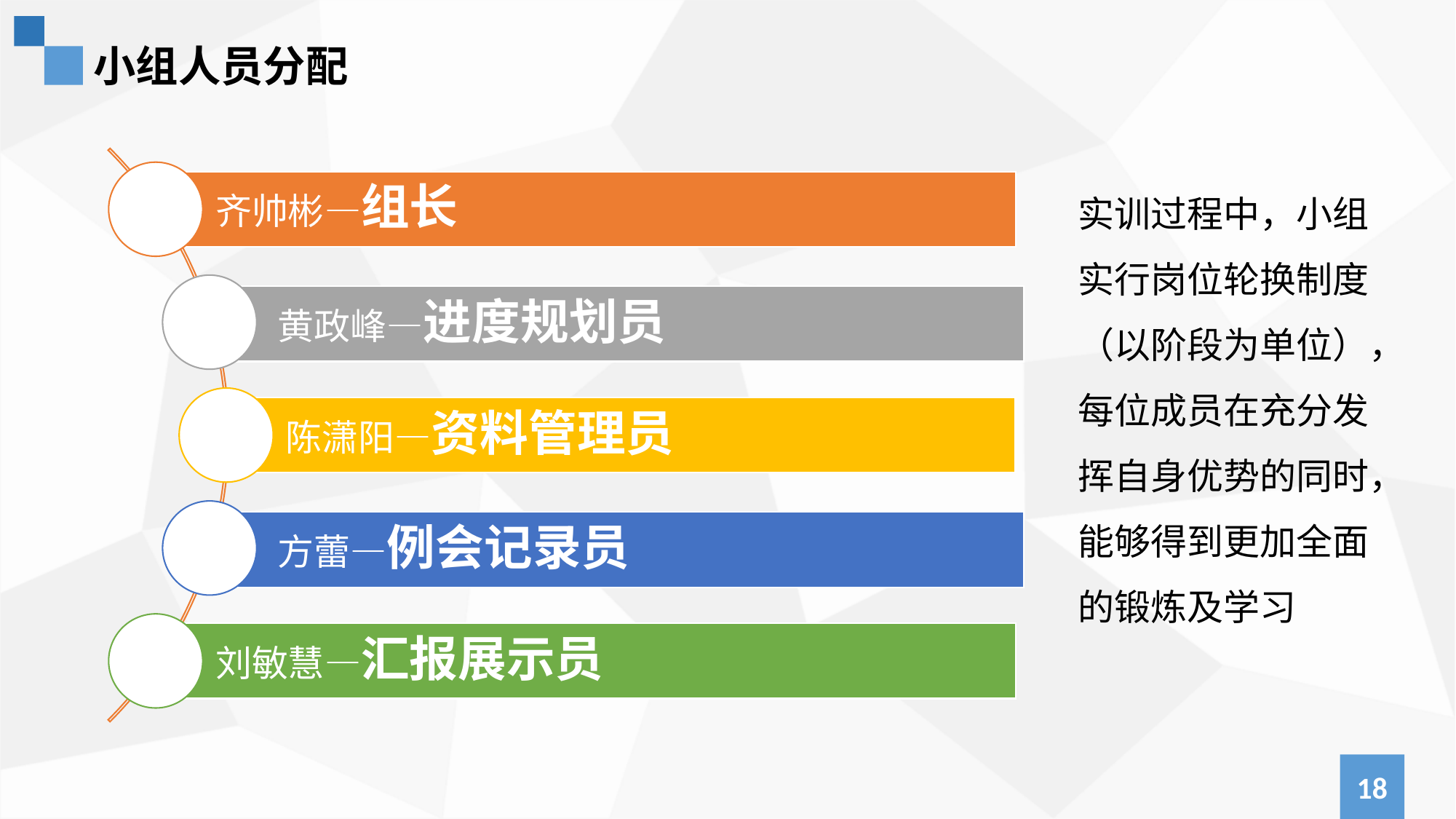

小组人员分配
齐帅彬—组长
黄政峰—进度规划员
陈潇阳—资料管理员
方蕾—例会记录员
刘敏慧—汇报展示员
实训过程中，小组实行岗位轮换制度（以阶段为单位），每位成员在充分发挥自身优势的同时，能够得到更加全面的锻炼及学习
18